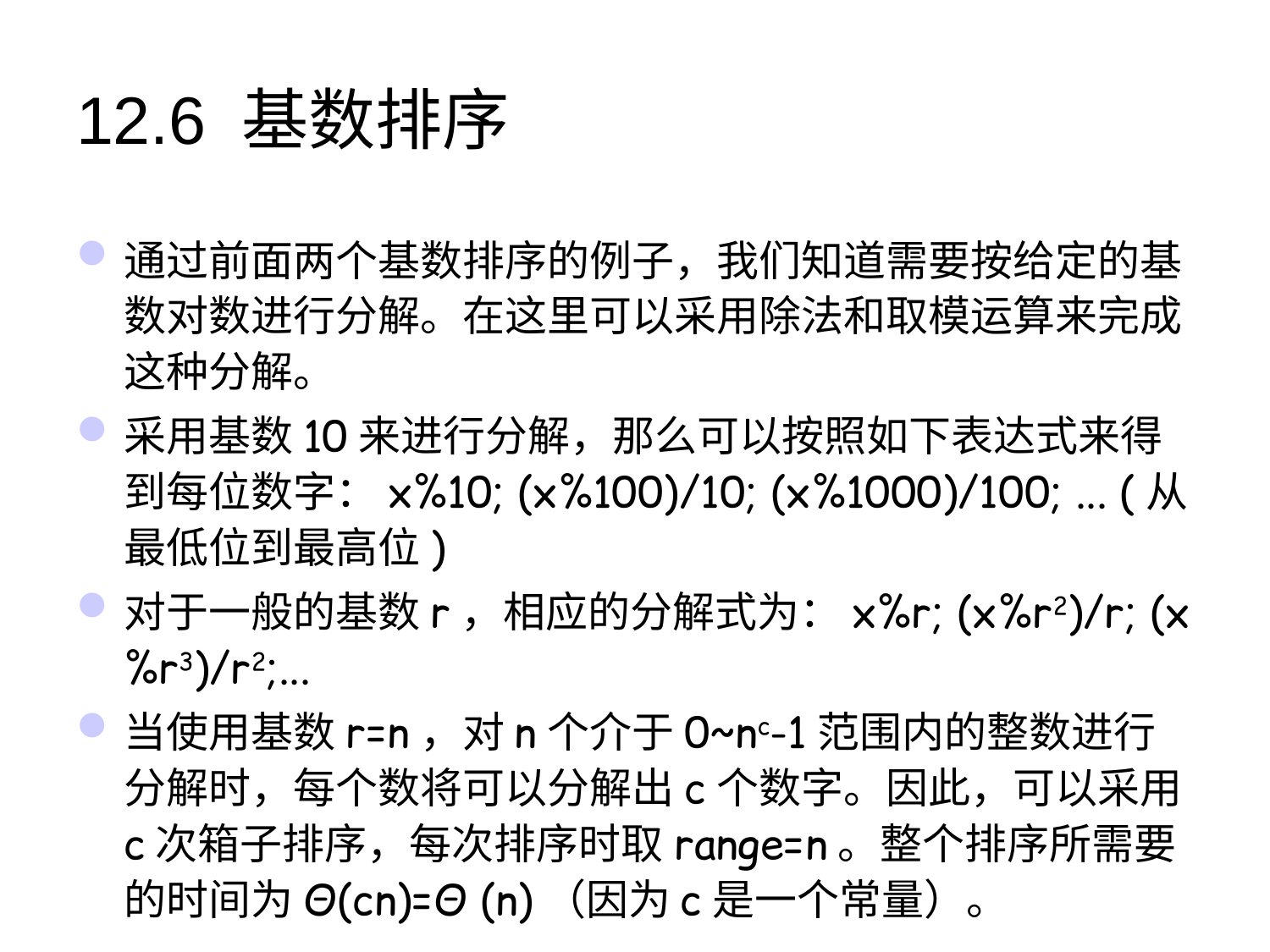

# 12.6 基数排序
通过前面两个基数排序的例子，我们知道需要按给定的基数对数进行分解。在这里可以采用除法和取模运算来完成这种分解。
采用基数10来进行分解，那么可以按照如下表达式来得到每位数字：x%10; (x%100)/10; (x%1000)/100; ... (从最低位到最高位)
对于一般的基数r，相应的分解式为：x%r; (x%r2)/r; (x%r3)/r2;...
当使用基数r=n，对n个介于0~nc-1范围内的整数进行分解时，每个数将可以分解出c个数字。因此，可以采用c次箱子排序，每次排序时取range=n。整个排序所需要的时间为Θ(cn)=Θ (n)（因为c是一个常量）。

62